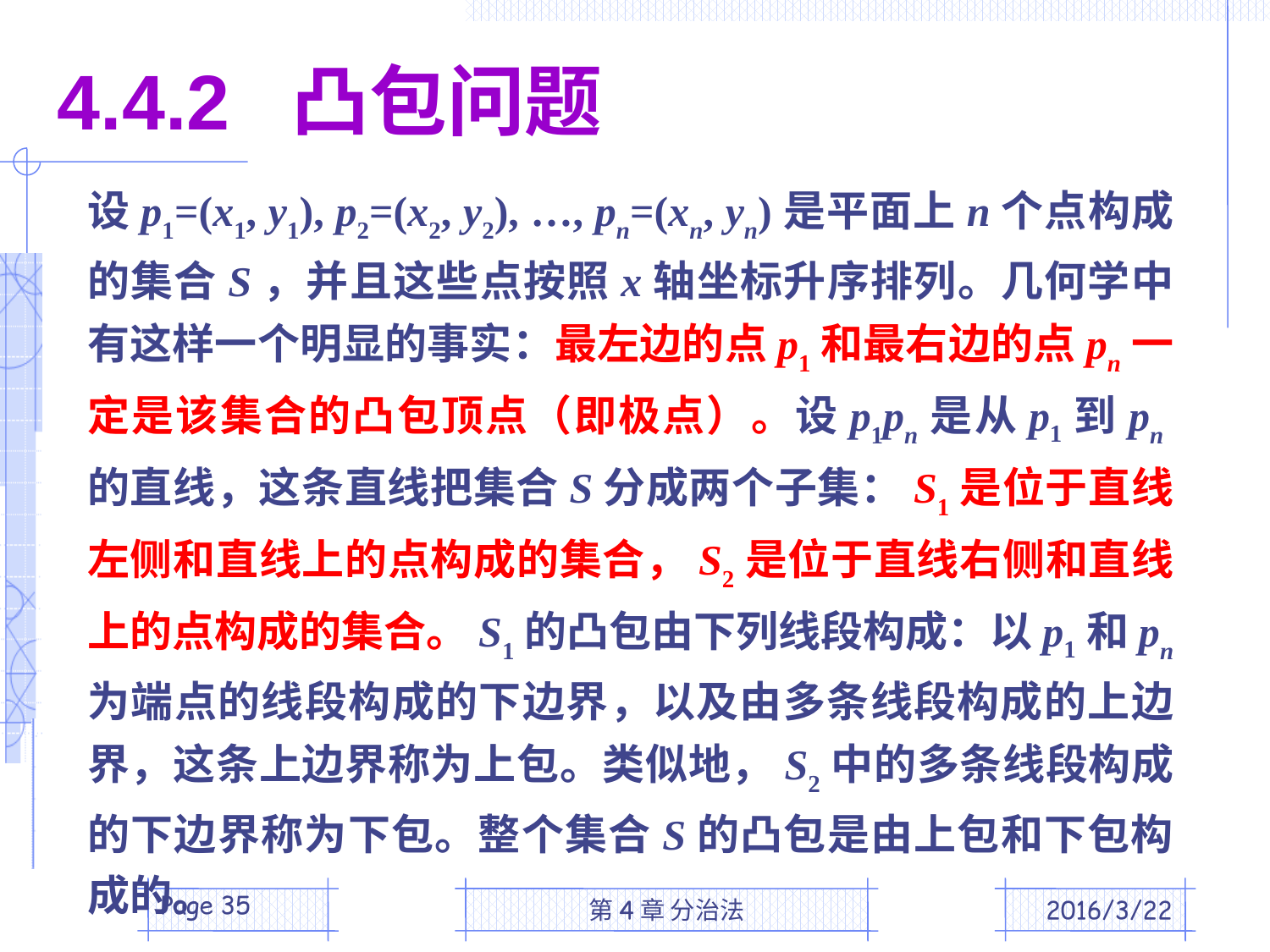

4.4.2  凸包问题
设p1=(x1, y1), p2=(x2, y2), …, pn=(xn, yn)是平面上n个点构成的集合S，并且这些点按照x轴坐标升序排列。几何学中有这样一个明显的事实：最左边的点p1和最右边的点pn一定是该集合的凸包顶点（即极点）。设p1pn是从p1到pn的直线，这条直线把集合S分成两个子集：S1是位于直线左侧和直线上的点构成的集合，S2是位于直线右侧和直线上的点构成的集合。S1的凸包由下列线段构成：以p1和pn为端点的线段构成的下边界，以及由多条线段构成的上边界，这条上边界称为上包。类似地，S2中的多条线段构成的下边界称为下包。整个集合S的凸包是由上包和下包构成的。
Page 35
第4章 分治法
2016/3/22